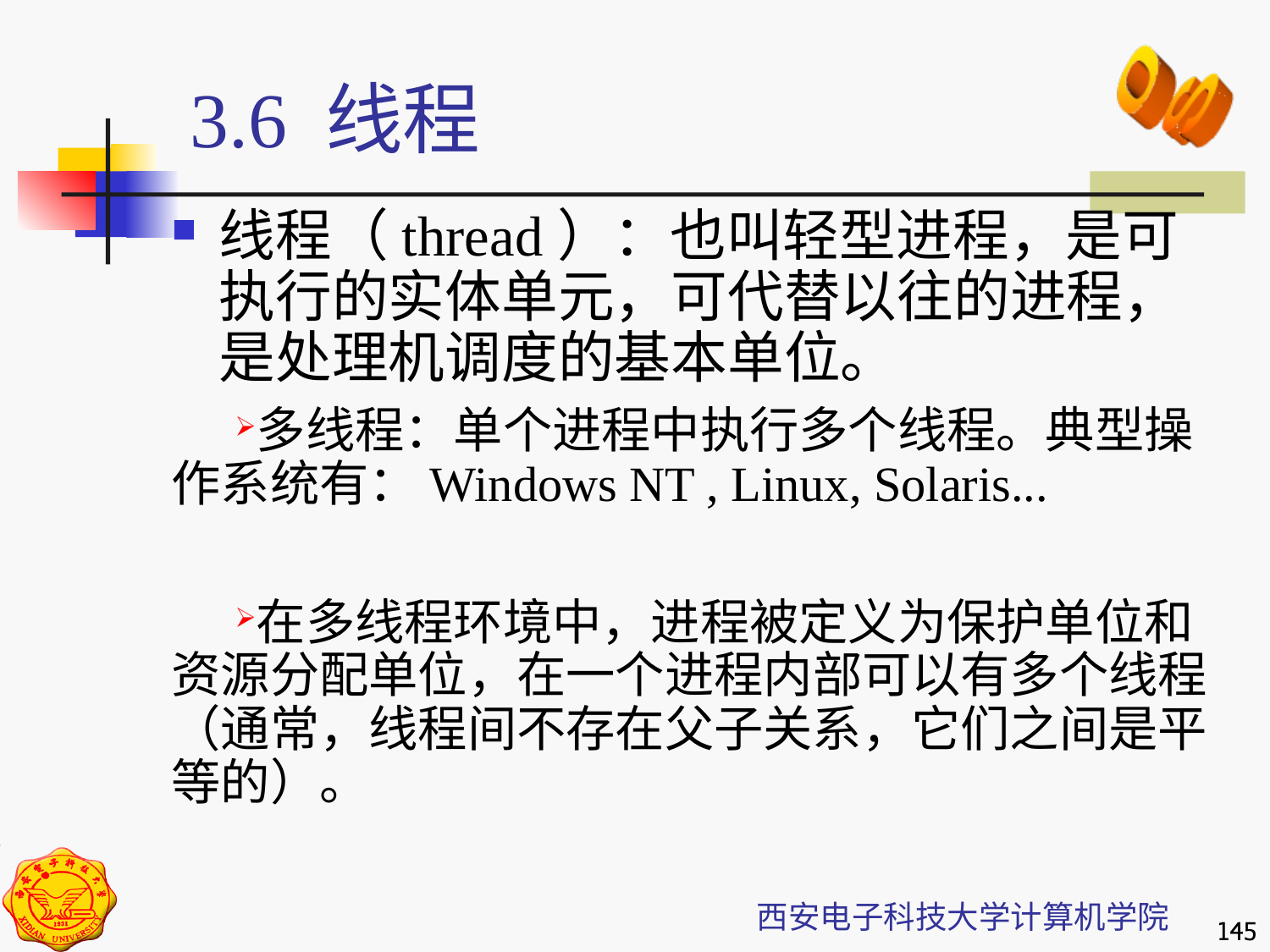

3.6 线程
线程（thread）：也叫轻型进程，是可执行的实体单元，可代替以往的进程，是处理机调度的基本单位。
多线程：单个进程中执行多个线程。典型操作系统有：Windows NT , Linux, Solaris...

在多线程环境中，进程被定义为保护单位和资源分配单位，在一个进程内部可以有多个线程（通常，线程间不存在父子关系，它们之间是平等的）。
145